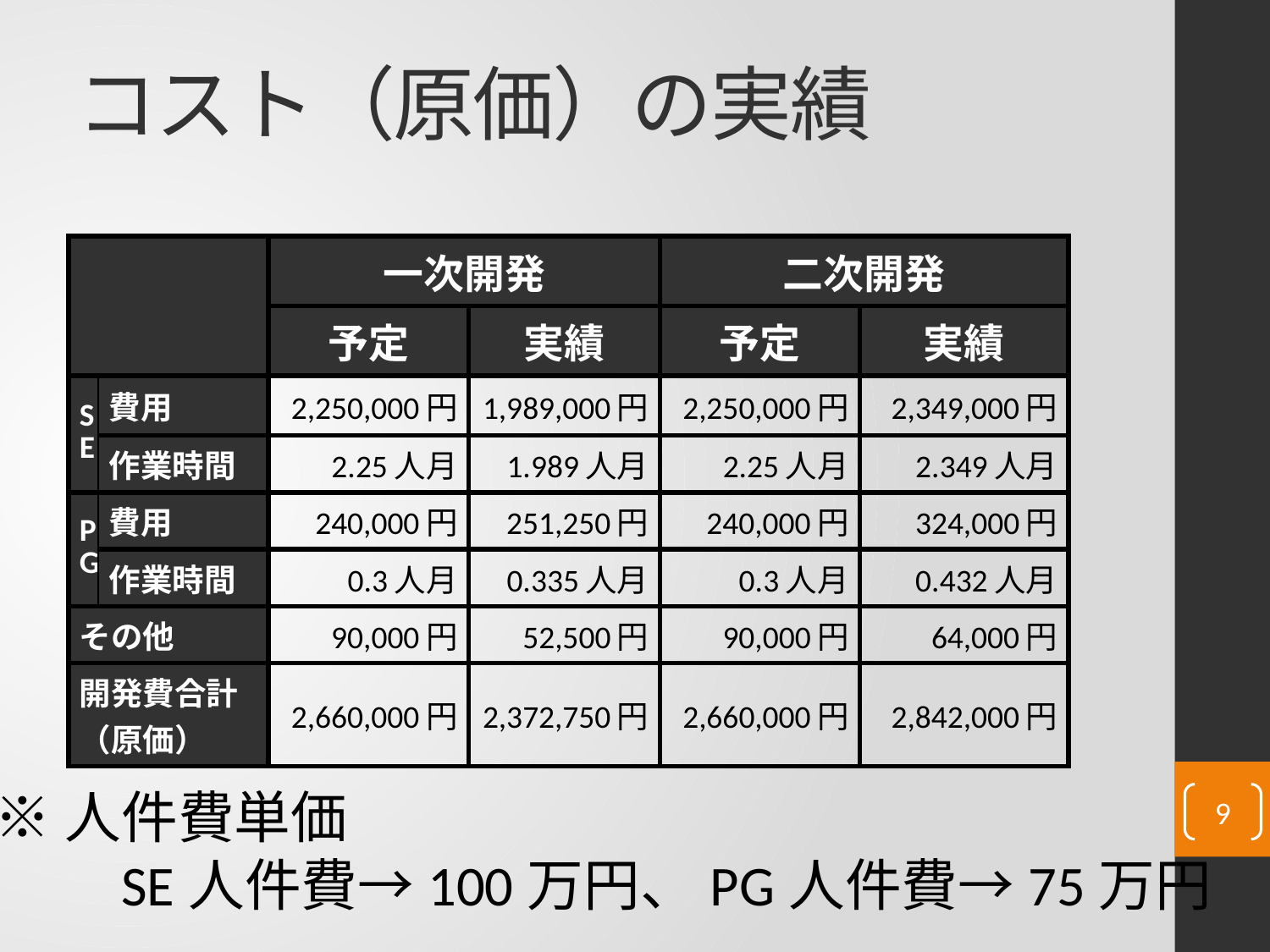

# コスト（原価）の実績
|  |  | 一次開発 |  | 二次開発 |  |
| --- | --- | --- | --- | --- | --- |
|  |  | 予定 | 実績 | 予定 | 実績 |
| SE | 費用 | 2,250,000円 | 1,989,000円 | 2,250,000円 | 2,349,000円 |
|  | 作業時間 | 2.25人月 | 1.989人月 | 2.25人月 | 2.349人月 |
| PG | 費用 | 240,000円 | 251,250円 | 240,000円 | 324,000円 |
|  | 作業時間 | 0.3人月 | 0.335人月 | 0.3人月 | 0.432人月 |
| その他 |  | 90,000円 | 52,500円 | 90,000円 | 64,000円 |
| 開発費合計（原価） |  | 2,660,000円 | 2,372,750円 | 2,660,000円 | 2,842,000円 |
※人件費単価
　　SE人件費→100万円、PG人件費→75万円
9